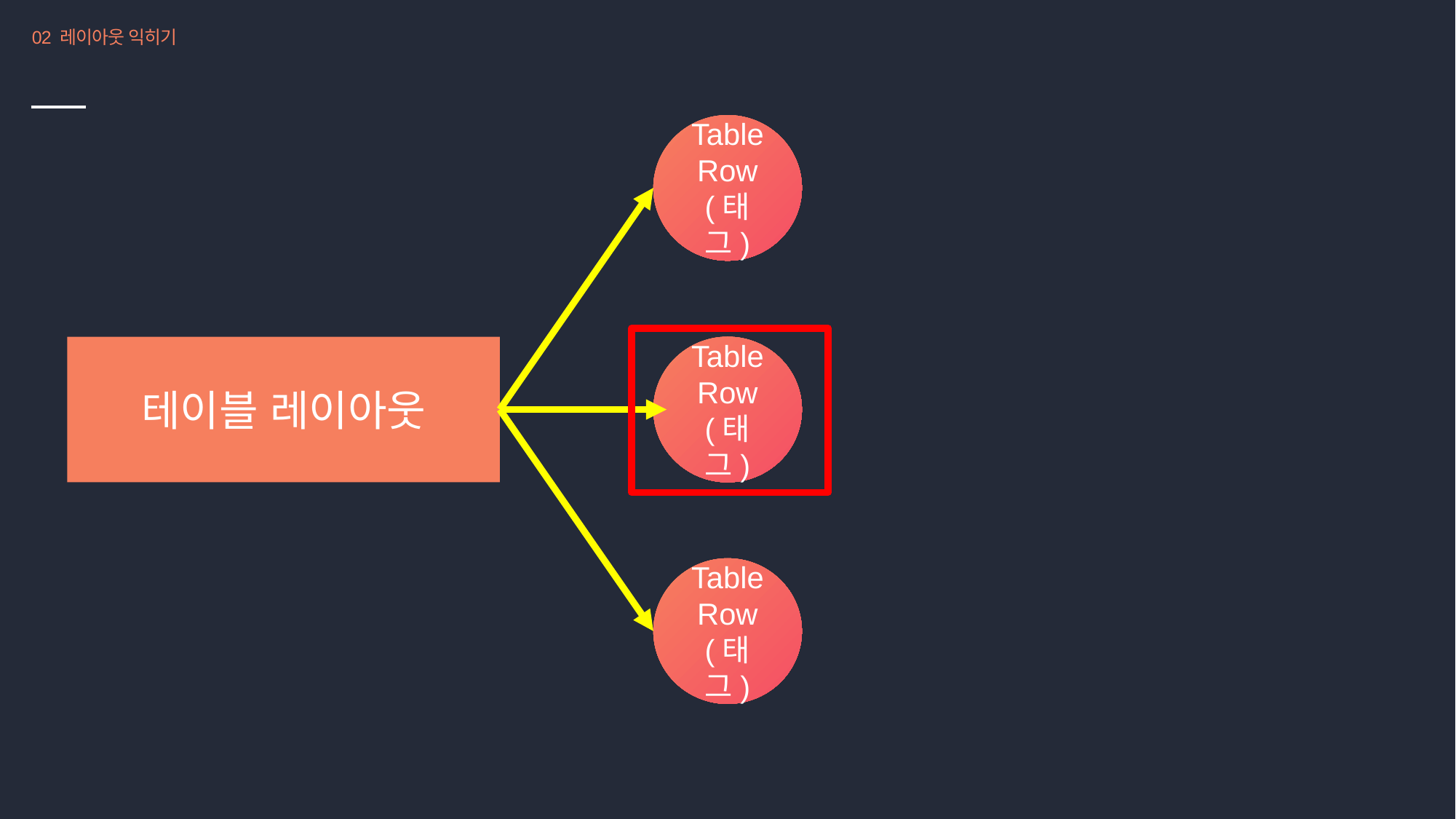

02 레이아웃 익히기
테이블 레이아웃
TableRow
(태그)

테이블 레이아웃
TableRow
(태그)
하나의 행을 의미!
TableRow
(태그)